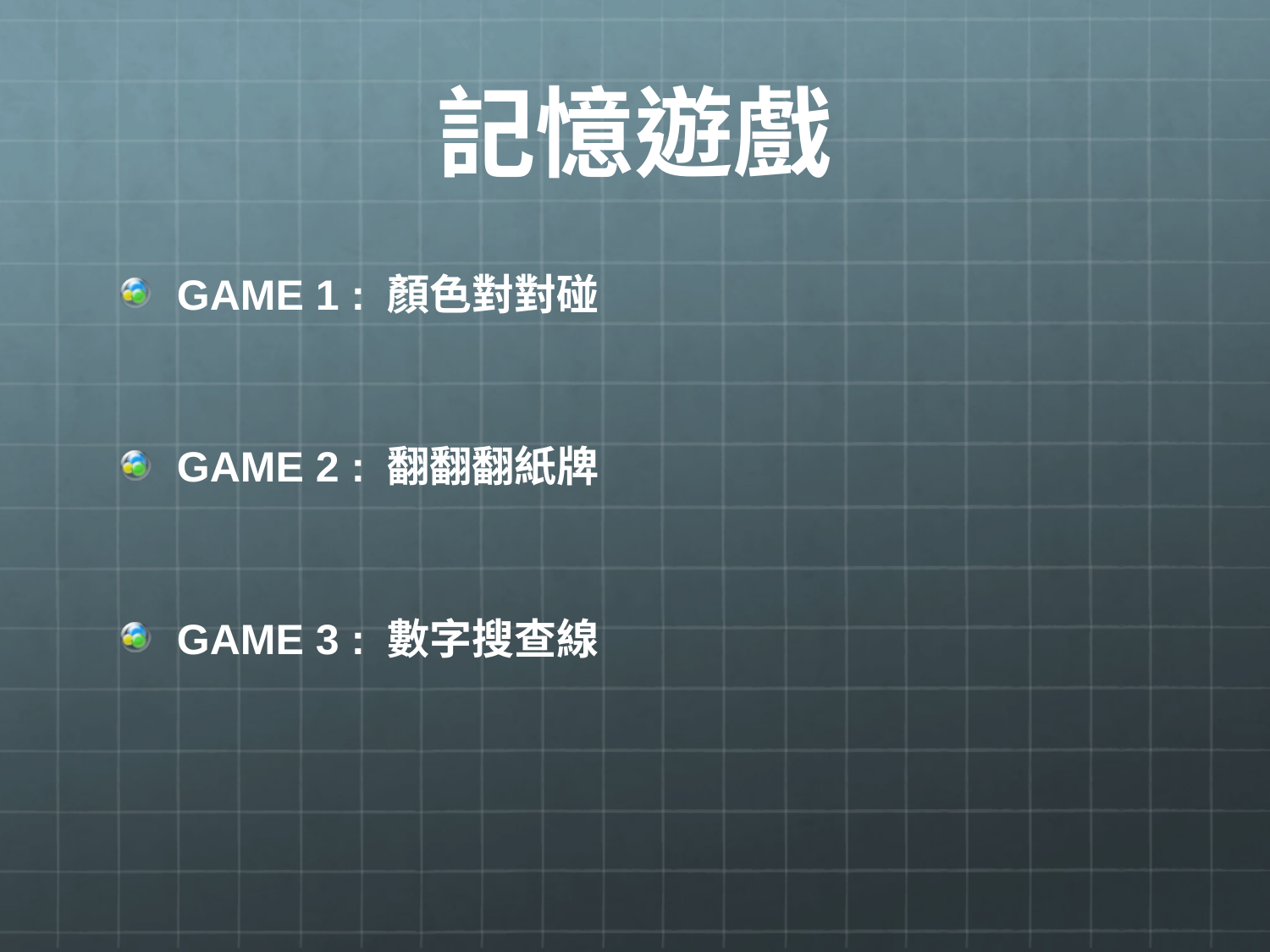

# 記憶遊戲
GAME 1 : 顏色對對碰

GAME 2 : 翻翻翻紙牌

GAME 3 : 數字搜查線